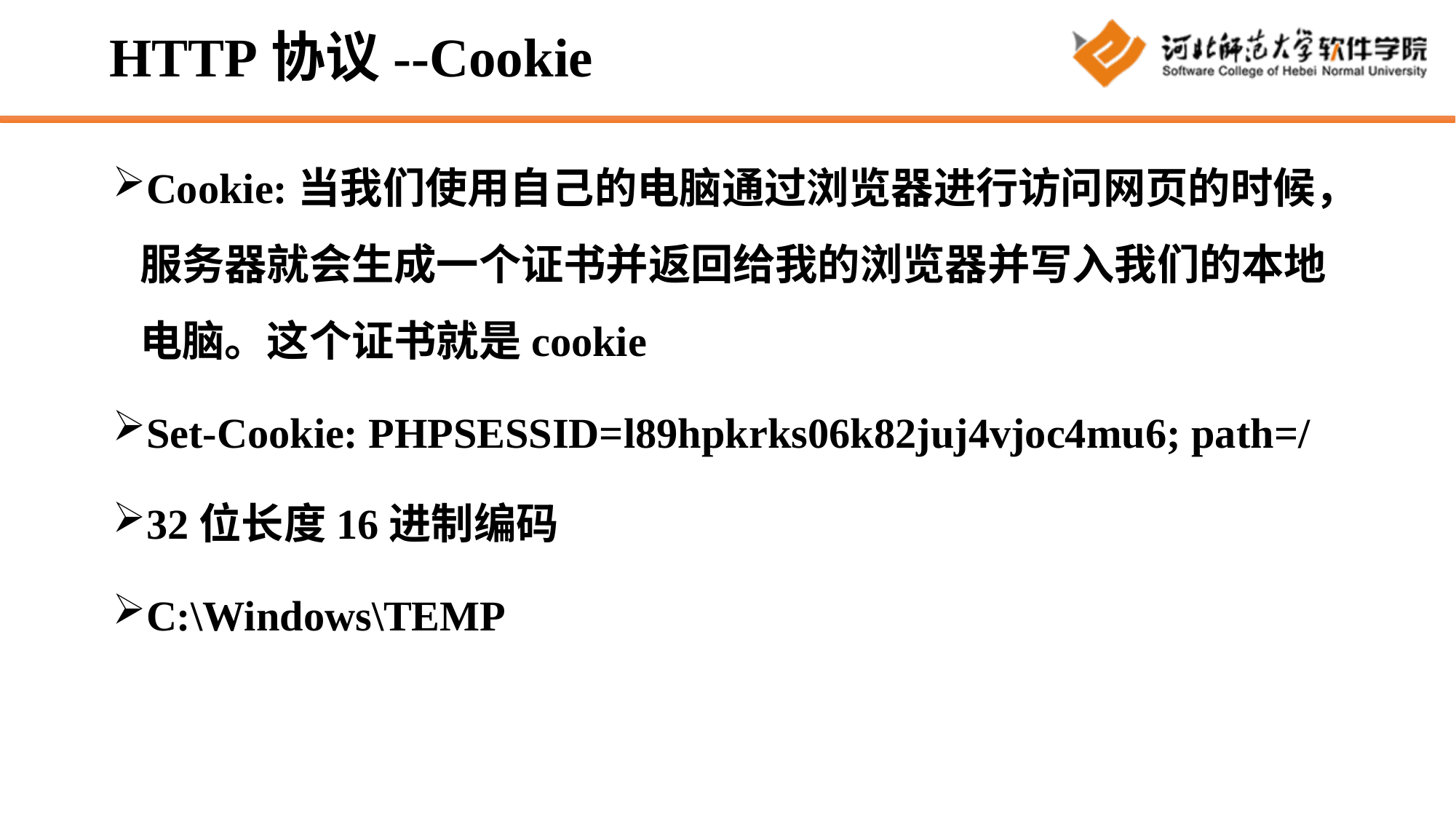

# HTTP协议--Cookie
Cookie:当我们使用自己的电脑通过浏览器进行访问网页的时候，服务器就会生成一个证书并返回给我的浏览器并写入我们的本地电脑。这个证书就是cookie
Set-Cookie: PHPSESSID=l89hpkrks06k82juj4vjoc4mu6; path=/
32位长度16进制编码
C:\Windows\TEMP